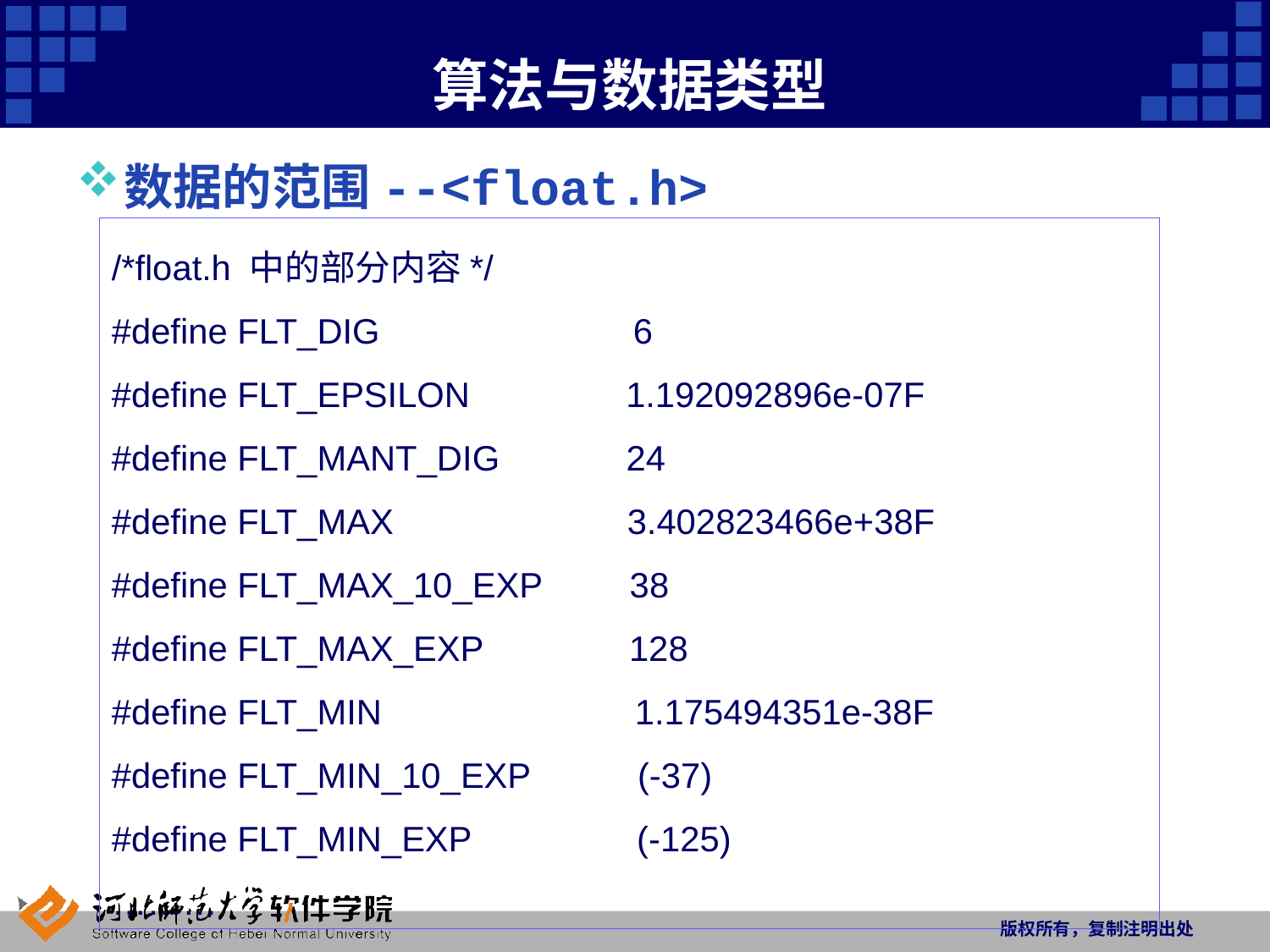

# 算法与数据类型
数据的范围--<float.h>

/*float.h 中的部分内容*/
#define FLT_DIG                          6
#define FLT_EPSILON                1.192092896e-07F
#define FLT_MANT_DIG             24
#define FLT_MAX                        3.402823466e+38F
#define FLT_MAX_10_EXP         38
#define FLT_MAX_EXP               128
#define FLT_MIN                          1.175494351e-38F
#define FLT_MIN_10_EXP           (-37)
#define FLT_MIN_EXP                 (-125)
………
版权所有，复制注明出处